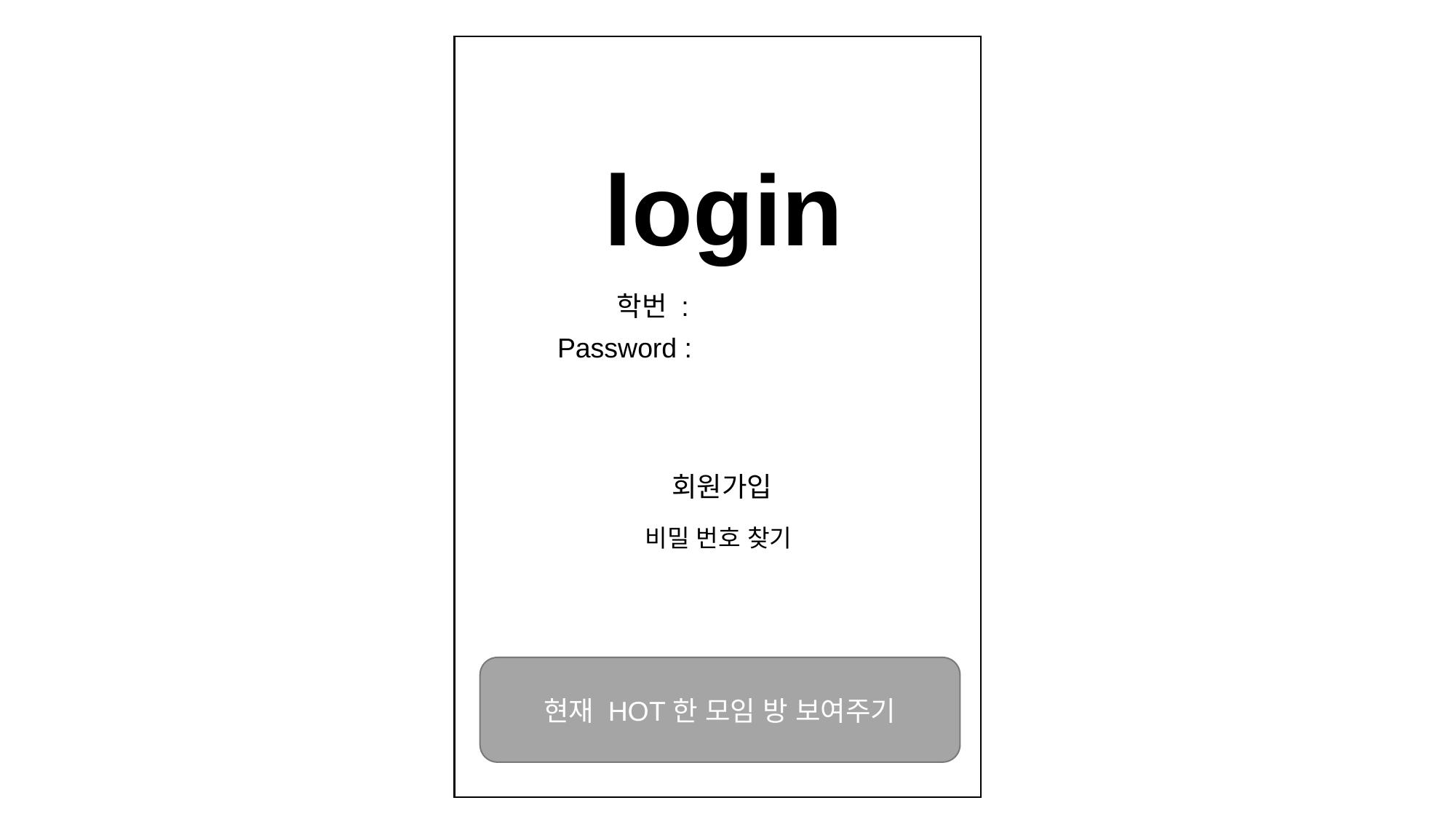

login
학번 :
Password :
회원가입
비밀 번호 찾기
현재 HOT한 모임 방 보여주기